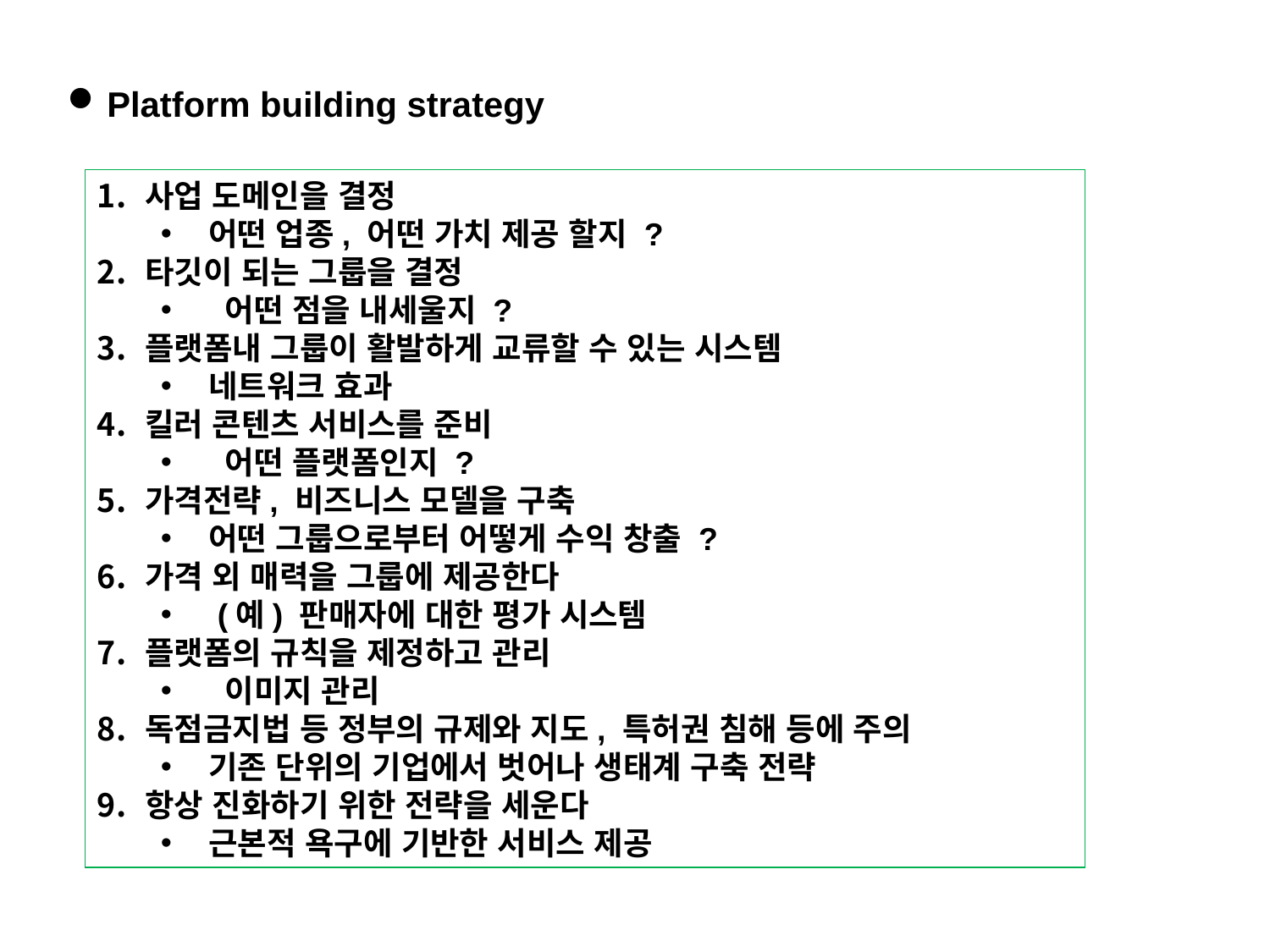

Platform building strategy
사업 도메인을 결정
어떤 업종, 어떤 가치 제공 할지 ?
타깃이 되는 그룹을 결정
 어떤 점을 내세울지 ?
플랫폼내 그룹이 활발하게 교류할 수 있는 시스템
네트워크 효과
킬러 콘텐츠 서비스를 준비
 어떤 플랫폼인지 ?
가격전략, 비즈니스 모델을 구축
어떤 그룹으로부터 어떻게 수익 창출 ?
가격 외 매력을 그룹에 제공한다
 (예) 판매자에 대한 평가 시스템
플랫폼의 규칙을 제정하고 관리
 이미지 관리
독점금지법 등 정부의 규제와 지도, 특허권 침해 등에 주의
기존 단위의 기업에서 벗어나 생태계 구축 전략
항상 진화하기 위한 전략을 세운다
근본적 욕구에 기반한 서비스 제공